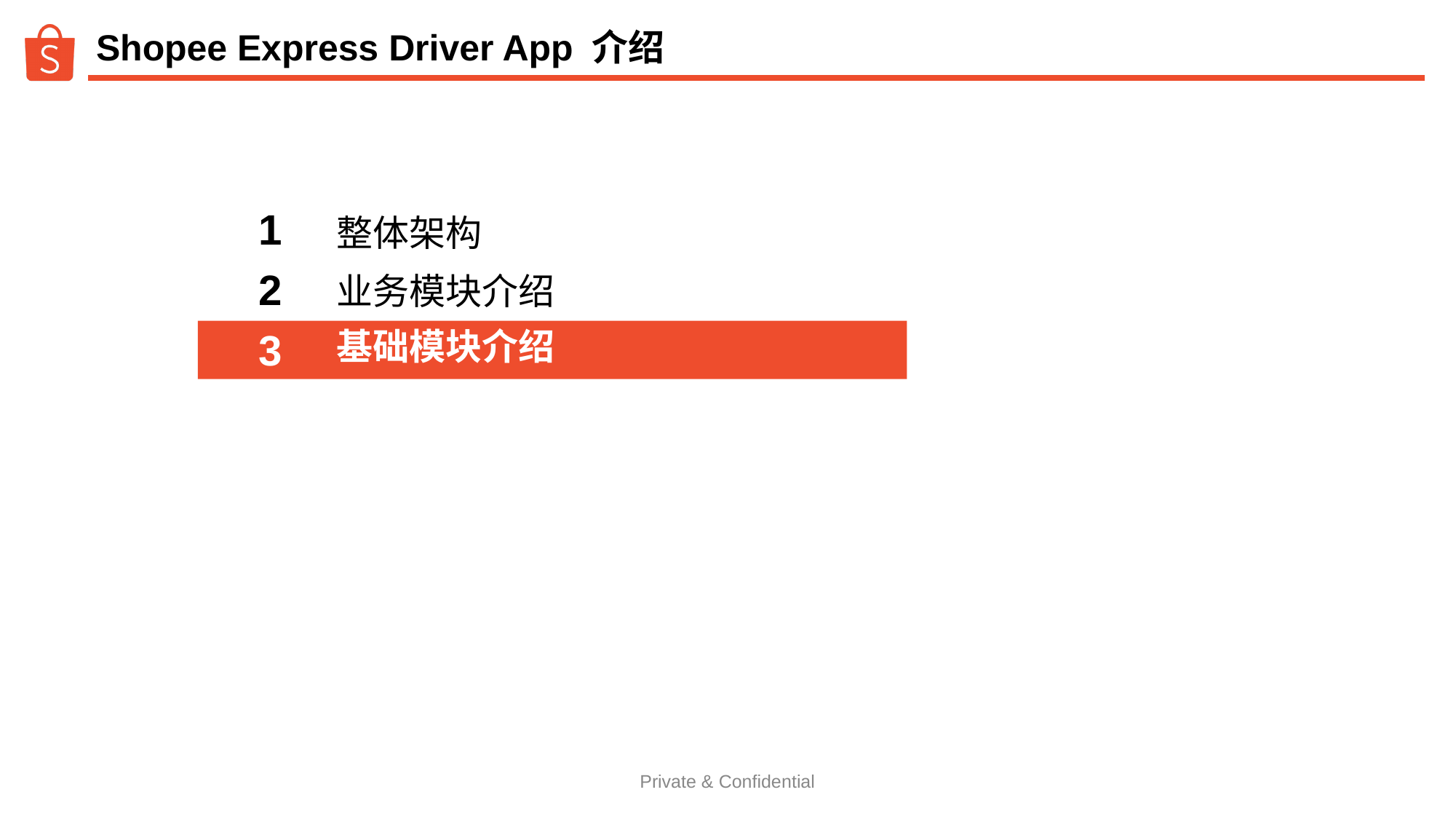

# Shopee Express Driver App 介绍
1
整体架构
2
业务模块介绍
3
基础模块介绍

Private & Confidential
18